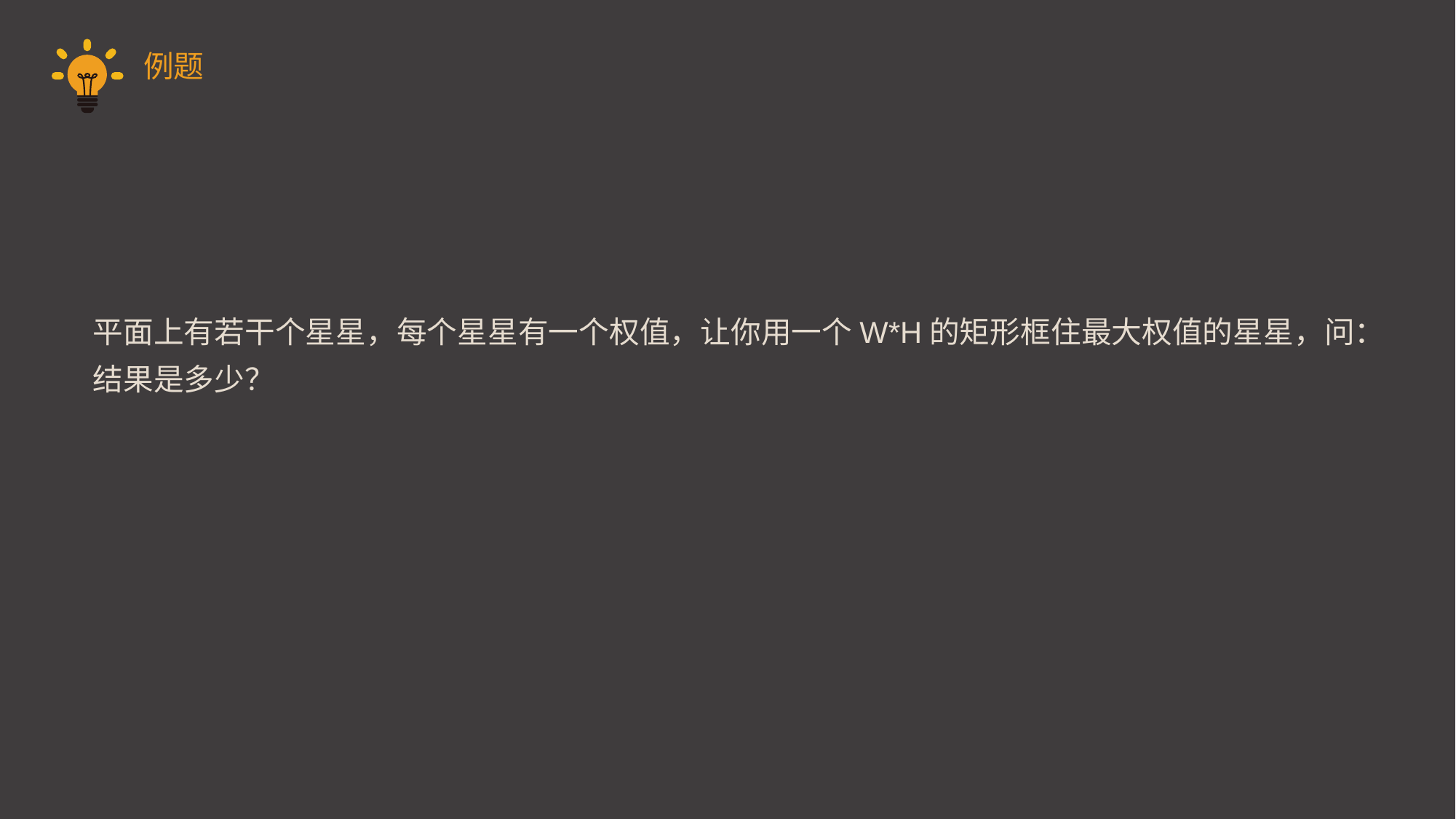

例题
平面上有若干个星星，每个星星有一个权值，让你用一个W*H的矩形框住最大权值的星星，问：结果是多少？